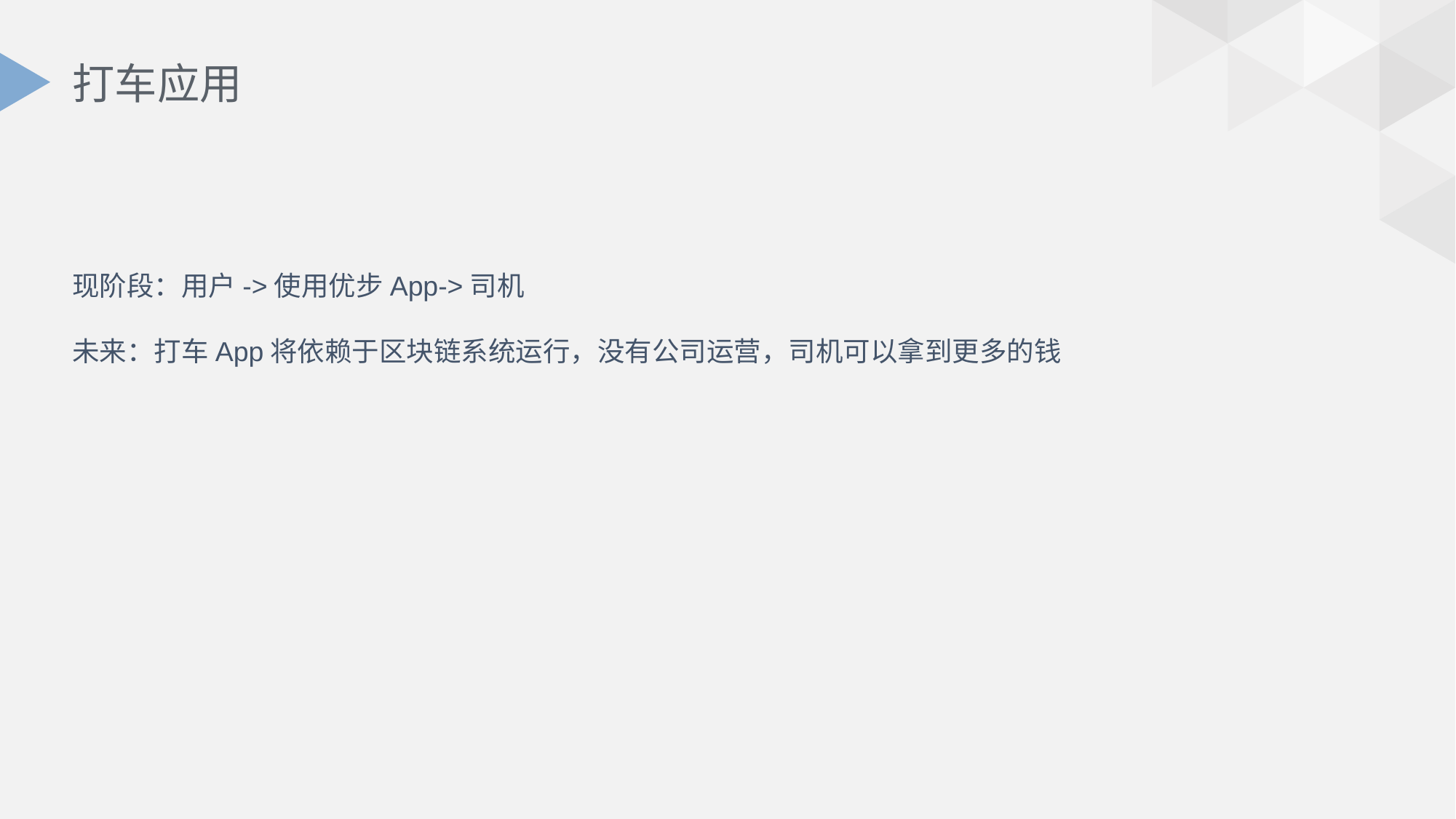

# 打车应用
现阶段：用户->使用优步App->司机

未来：打车App将依赖于区块链系统运行，没有公司运营，司机可以拿到更多的钱